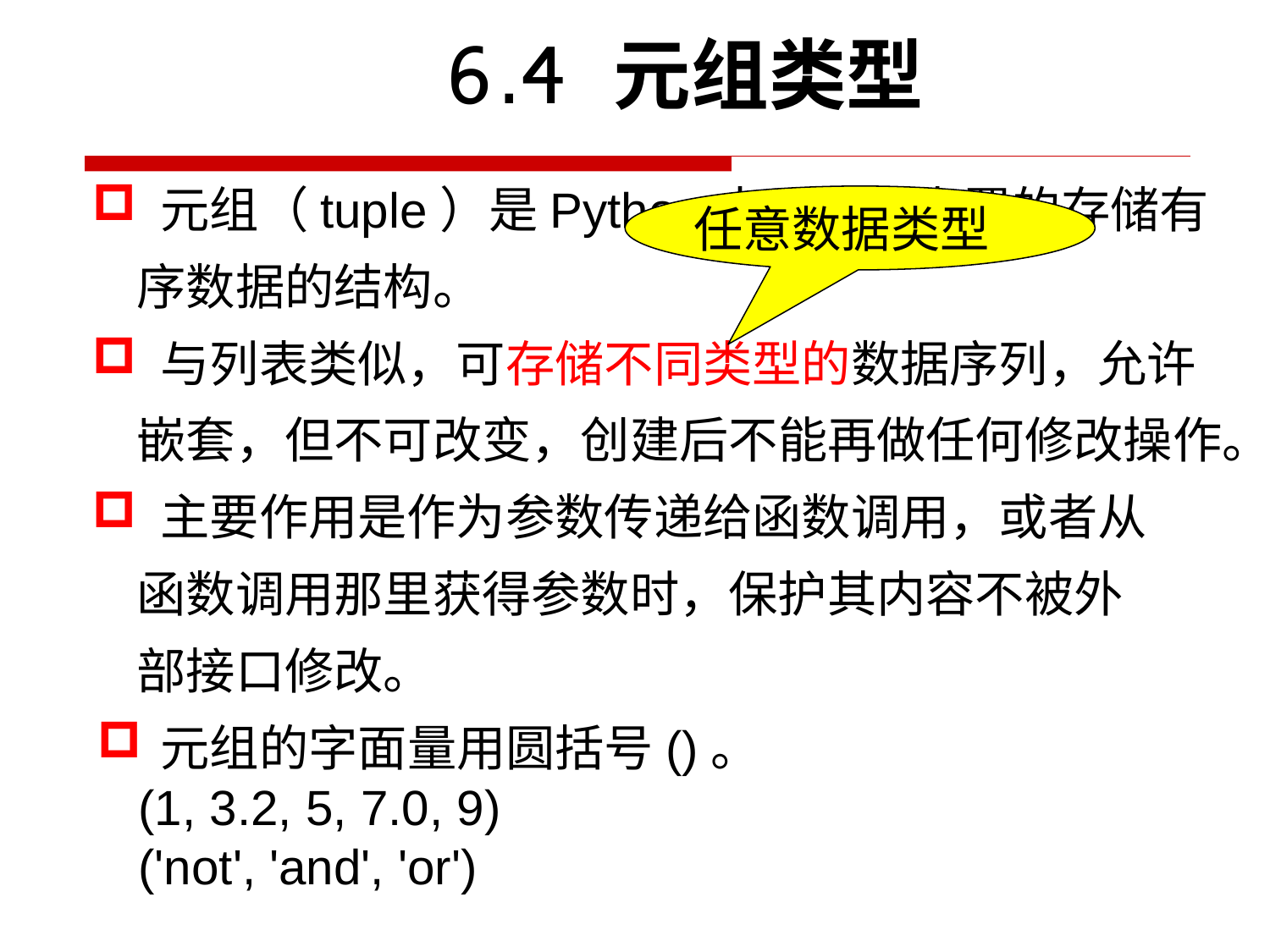

6.4 元组类型
 元组（tuple）是Python中另一种内置的存储有
   序数据的结构。
 与列表类似，可存储不同类型的数据序列，允许
   嵌套，但不可改变，创建后不能再做任何修改操作。
 主要作用是作为参数传递给函数调用，或者从
   函数调用那里获得参数时，保护其内容不被外
   部接口修改。
元组的字面量用圆括号()。
   (1, 3.2, 5, 7.0, 9)
   ('not', 'and', 'or')

任意数据类型